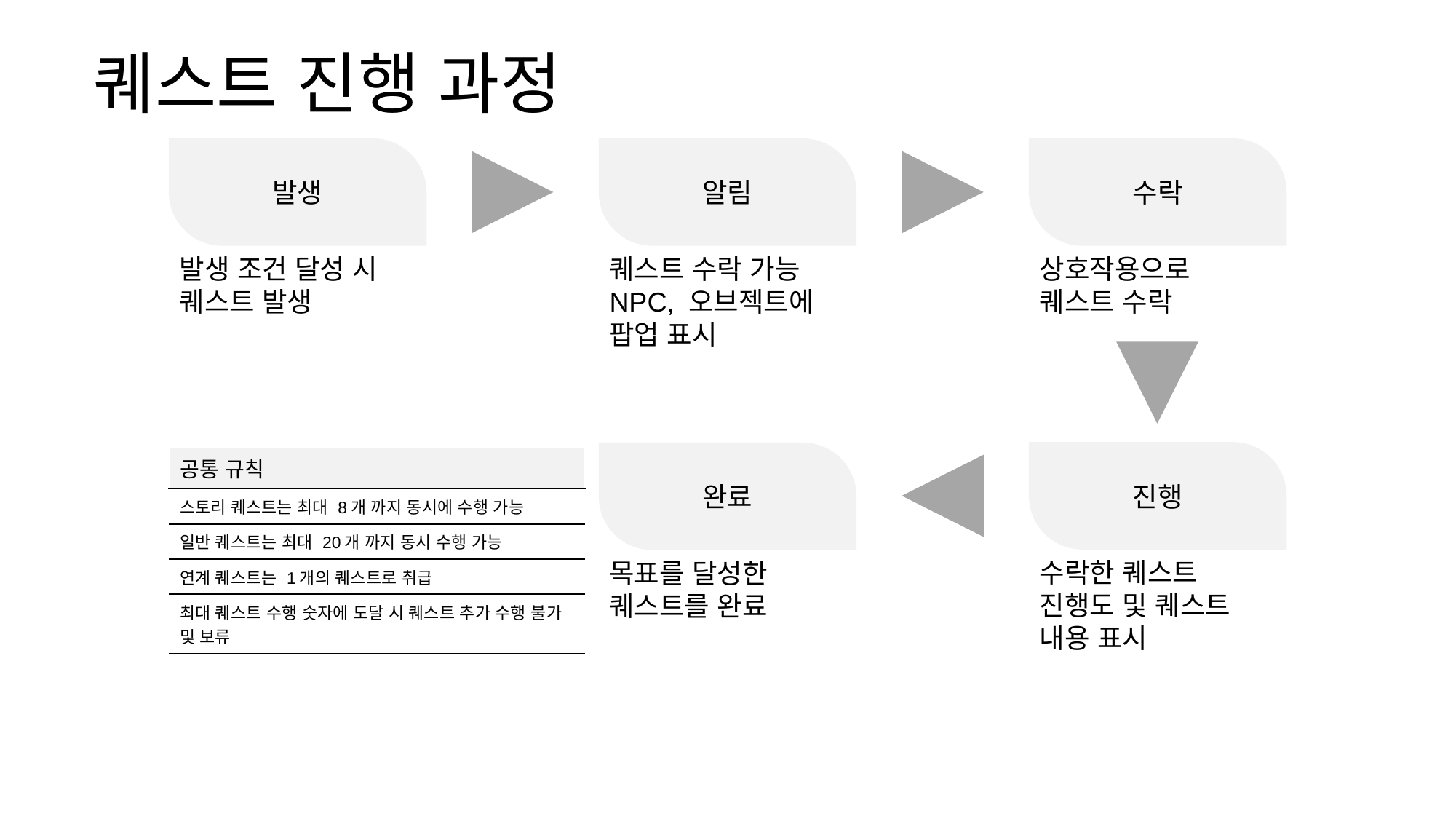

퀘스트 진행 과정
발생
발생 조건 달성 시
퀘스트 발생
알림
퀘스트 수락 가능
NPC, 오브젝트에
팝업 표시
수락
상호작용으로
퀘스트 수락

진행
수락한 퀘스트
진행도 및 퀘스트
내용 표시
완료
목표를 달성한
퀘스트를 완료
| 공통 규칙 |
| --- |
| 스토리 퀘스트는 최대 8개 까지 동시에 수행 가능 |
| 일반 퀘스트는 최대 20개 까지 동시 수행 가능 |
| 연계 퀘스트는 1개의 퀘스트로 취급 |
| 최대 퀘스트 수행 숫자에 도달 시 퀘스트 추가 수행 불가 및 보류 |